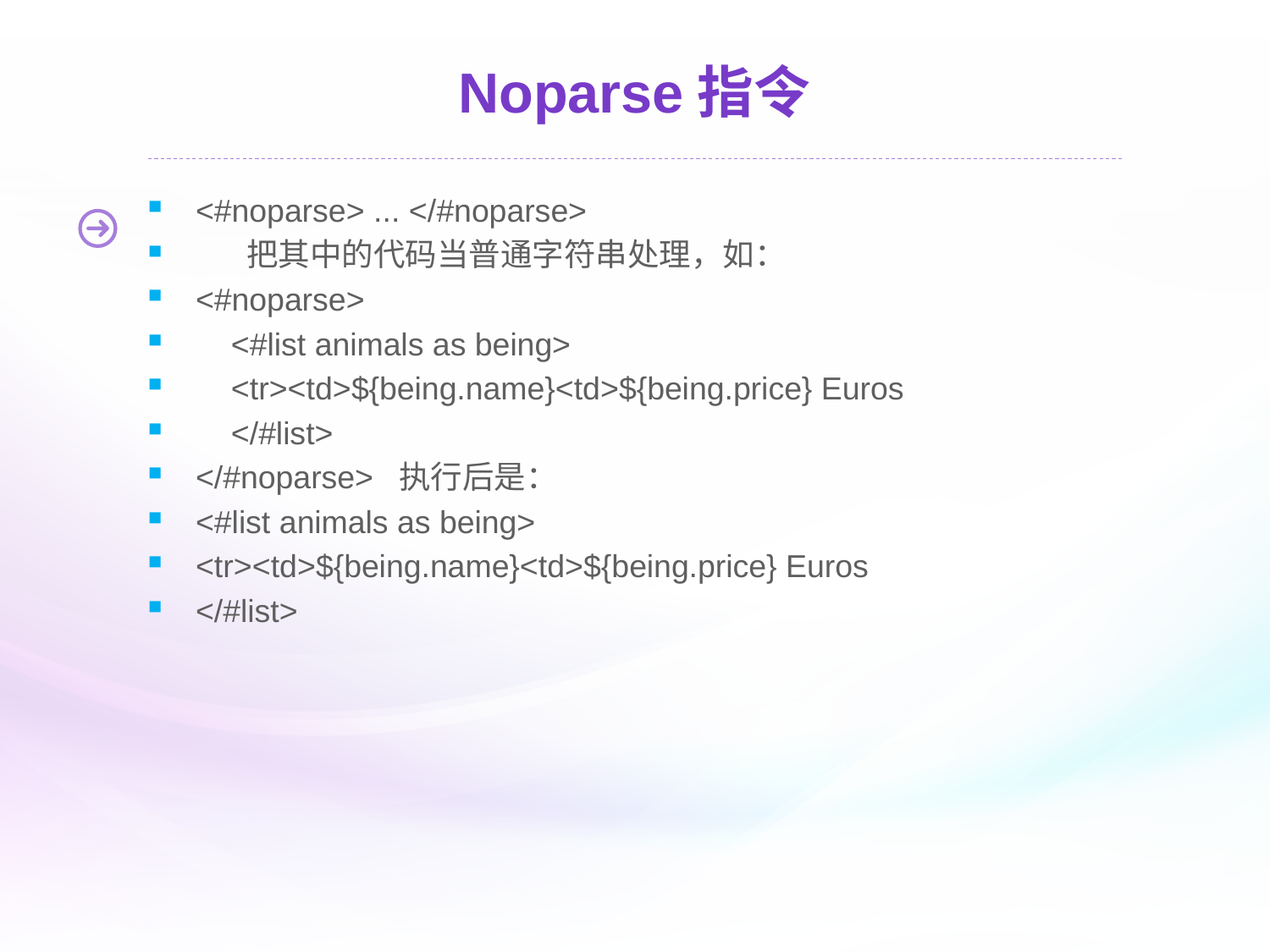

# Noparse指令
<#noparse> ... </#noparse>
      把其中的代码当普通字符串处理，如：
<#noparse>
    <#list animals as being>
    <tr><td>${being.name}<td>${being.price} Euros
    </#list>
</#noparse>  执行后是：
<#list animals as being>
<tr><td>${being.name}<td>${being.price} Euros
</#list>